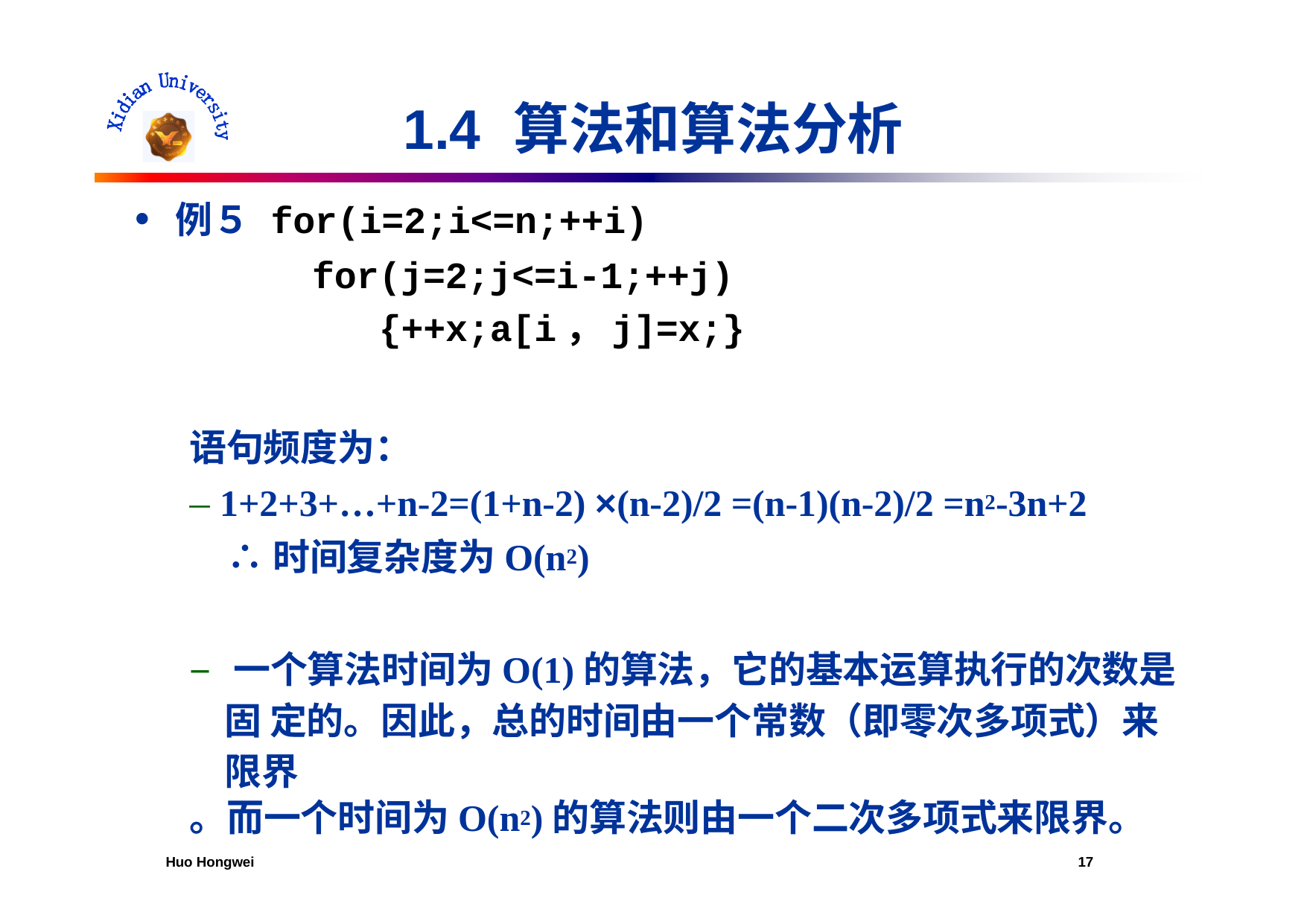

# 1.4	算法和算法分析
例５ for(i=2;i<=n;++i)
for(j=2;j<=i-1;++j)
{++x;a[i，j]=x;}

语句频度为：
– 1+2+3+…+n-2=(1+n-2) ×(n-2)/2 =(n-1)(n-2)/2 =n2-3n+2
∴时间复杂度为O(n2)

– 一个算法时间为O(1)的算法，它的基本运算执行的次数是固 定的。因此，总的时间由一个常数（即零次多项式）来限界
。而一个时间为O(n2)的算法则由一个二次多项式来限界。
Huo Hongwei
17